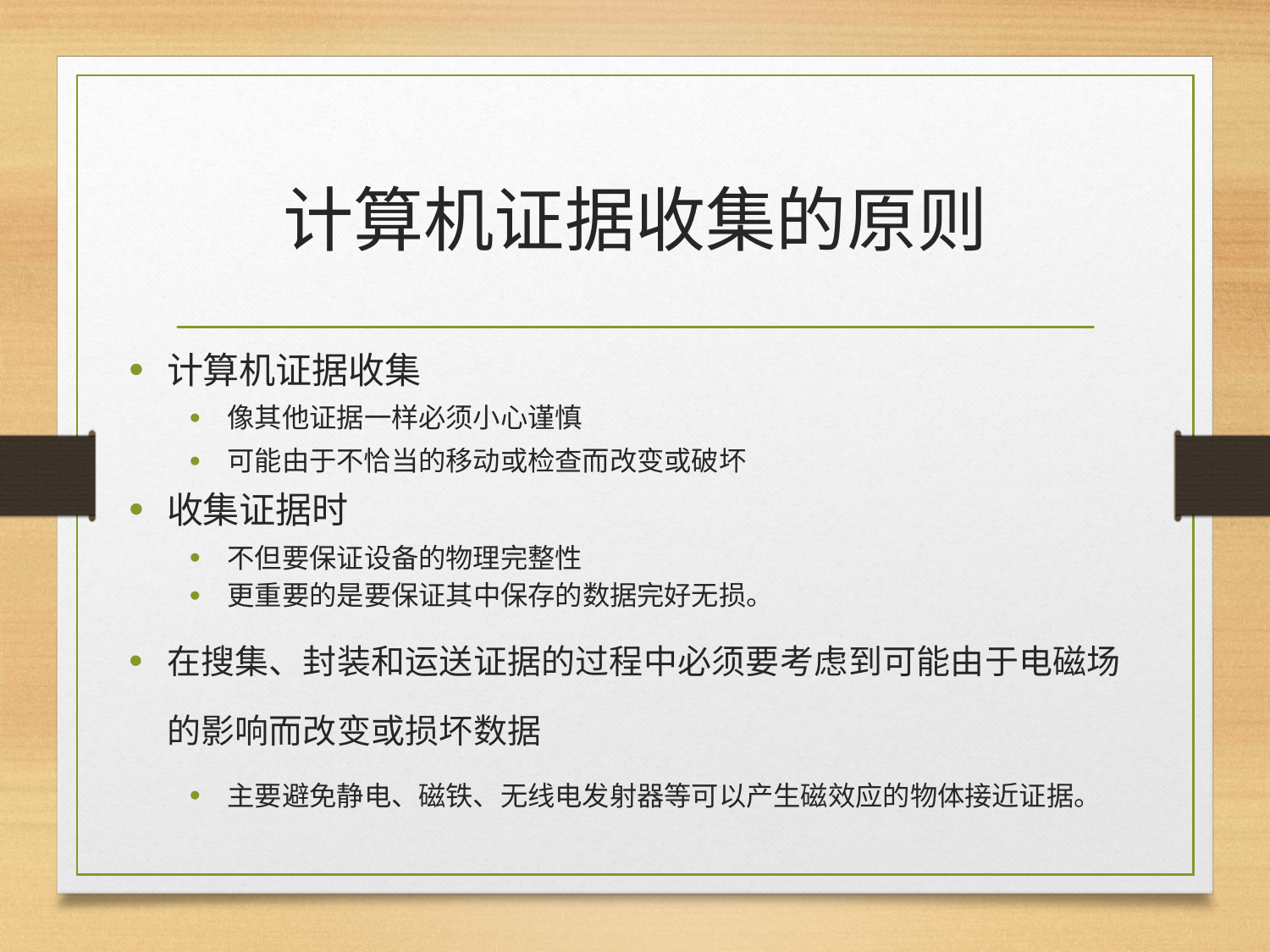

# 计算机证据收集的原则
计算机证据收集
像其他证据一样必须小心谨慎
可能由于不恰当的移动或检查而改变或破坏
收集证据时
不但要保证设备的物理完整性
更重要的是要保证其中保存的数据完好无损。
在搜集、封装和运送证据的过程中必须要考虑到可能由于电磁场的影响而改变或损坏数据
主要避免静电、磁铁、无线电发射器等可以产生磁效应的物体接近证据。